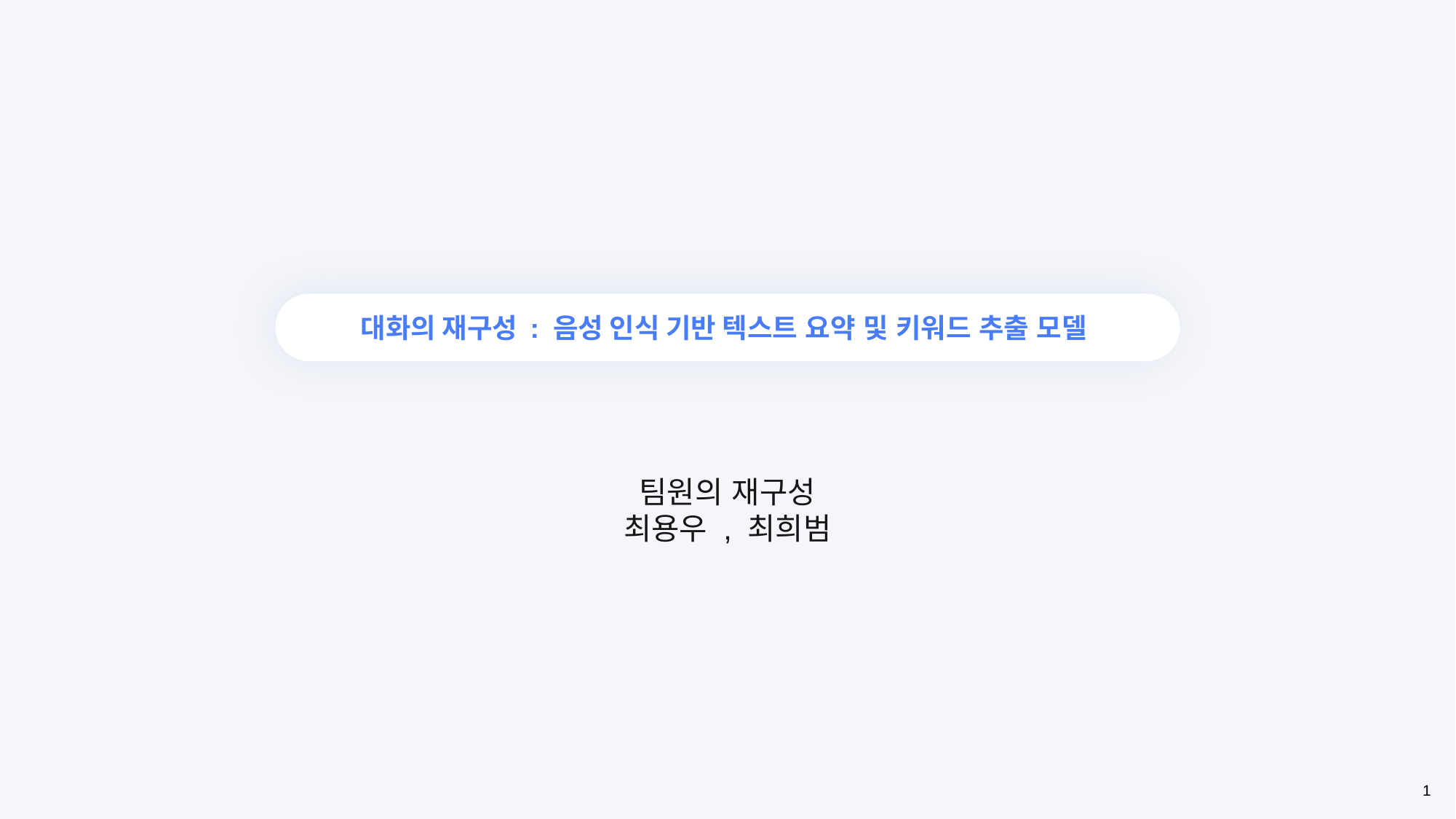

대화의 재구성 : 음성 인식 기반 텍스트 요약 및 키워드 추출 모델
팀원의 재구성
최용우 , 최희범
1